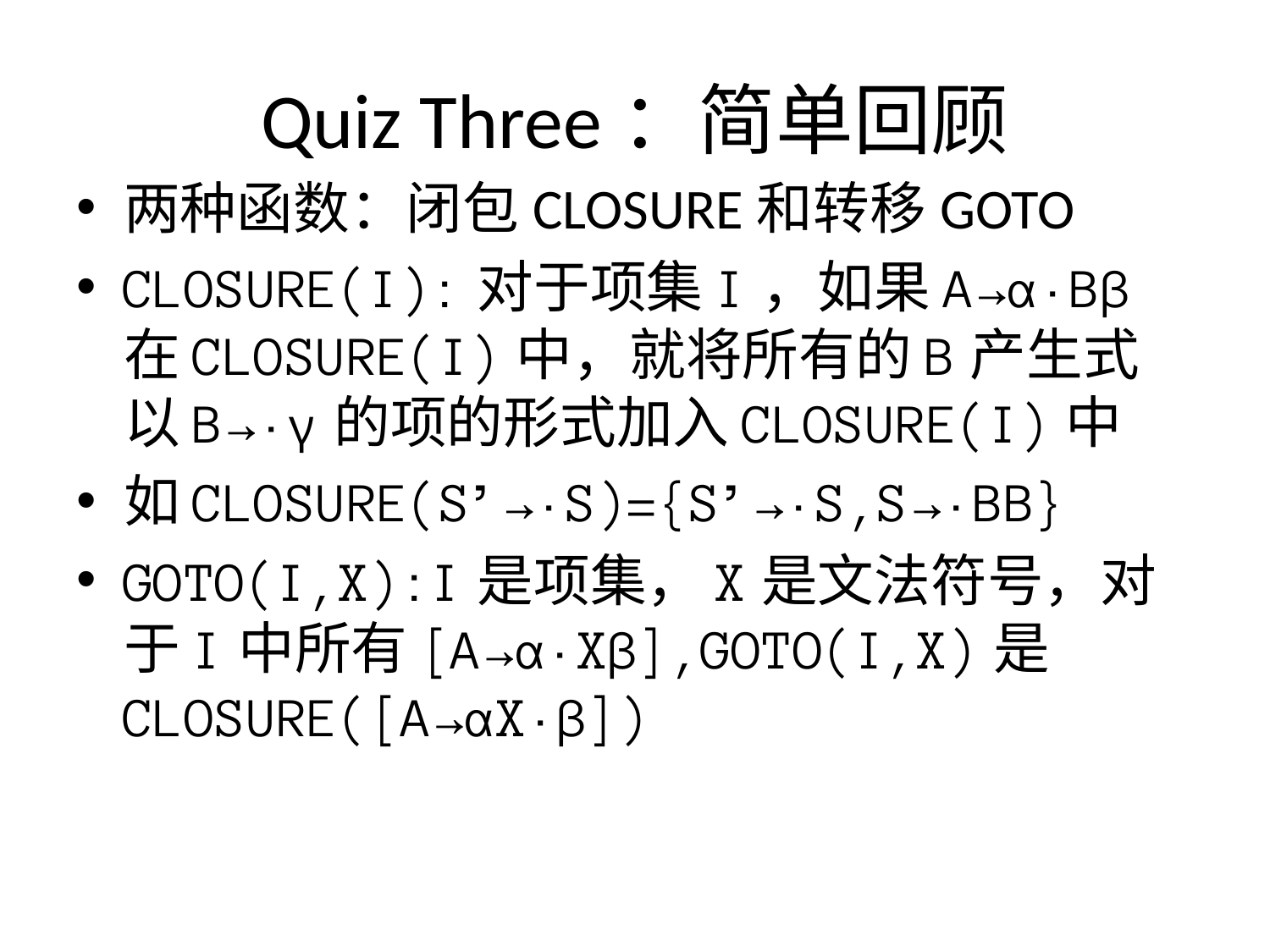

# Quiz Three：简单回顾
两种函数：闭包CLOSURE和转移GOTO
CLOSURE(I):对于项集I，如果A→α·Bβ在CLOSURE(I)中，就将所有的B产生式以B→·γ的项的形式加入CLOSURE(I)中
如CLOSURE(S’→·S)={S’→·S,S→·BB}
GOTO(I,X):I是项集，X是文法符号，对于I中所有[A→α·Xβ],GOTO(I,X)是CLOSURE([A→αX·β])